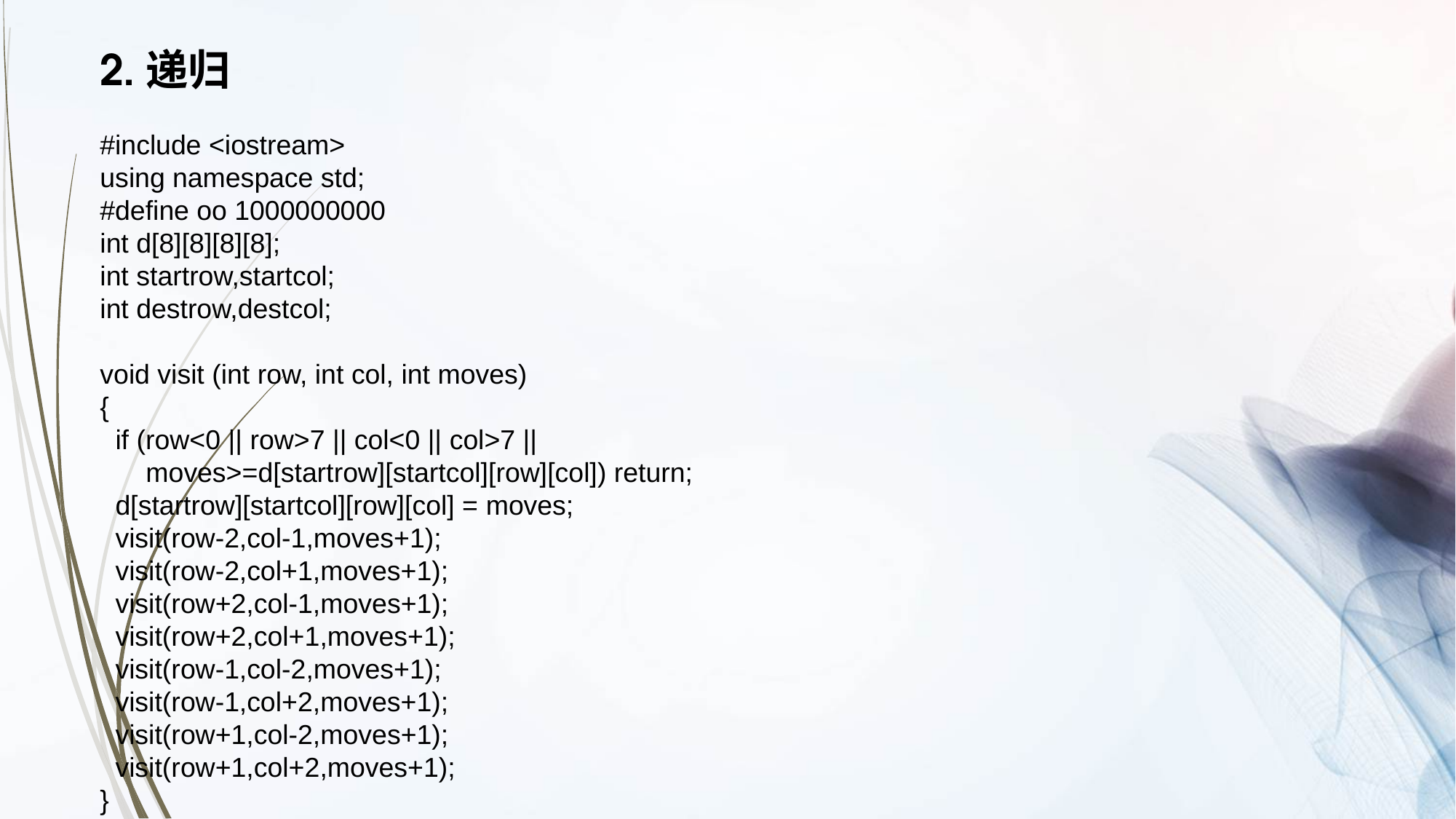

2.递归
#include <iostream>
using namespace std;
#define oo 1000000000
int d[8][8][8][8];
int startrow,startcol;
int destrow,destcol;

void visit (int row, int col, int moves)
{
  if (row<0 || row>7 || col<0 || col>7 ||
      moves>=d[startrow][startcol][row][col]) return;
  d[startrow][startcol][row][col] = moves;
  visit(row-2,col-1,moves+1);
  visit(row-2,col+1,moves+1);
  visit(row+2,col-1,moves+1);
  visit(row+2,col+1,moves+1);
  visit(row-1,col-2,moves+1);
  visit(row-1,col+2,moves+1);
  visit(row+1,col-2,moves+1);
  visit(row+1,col+2,moves+1);
}